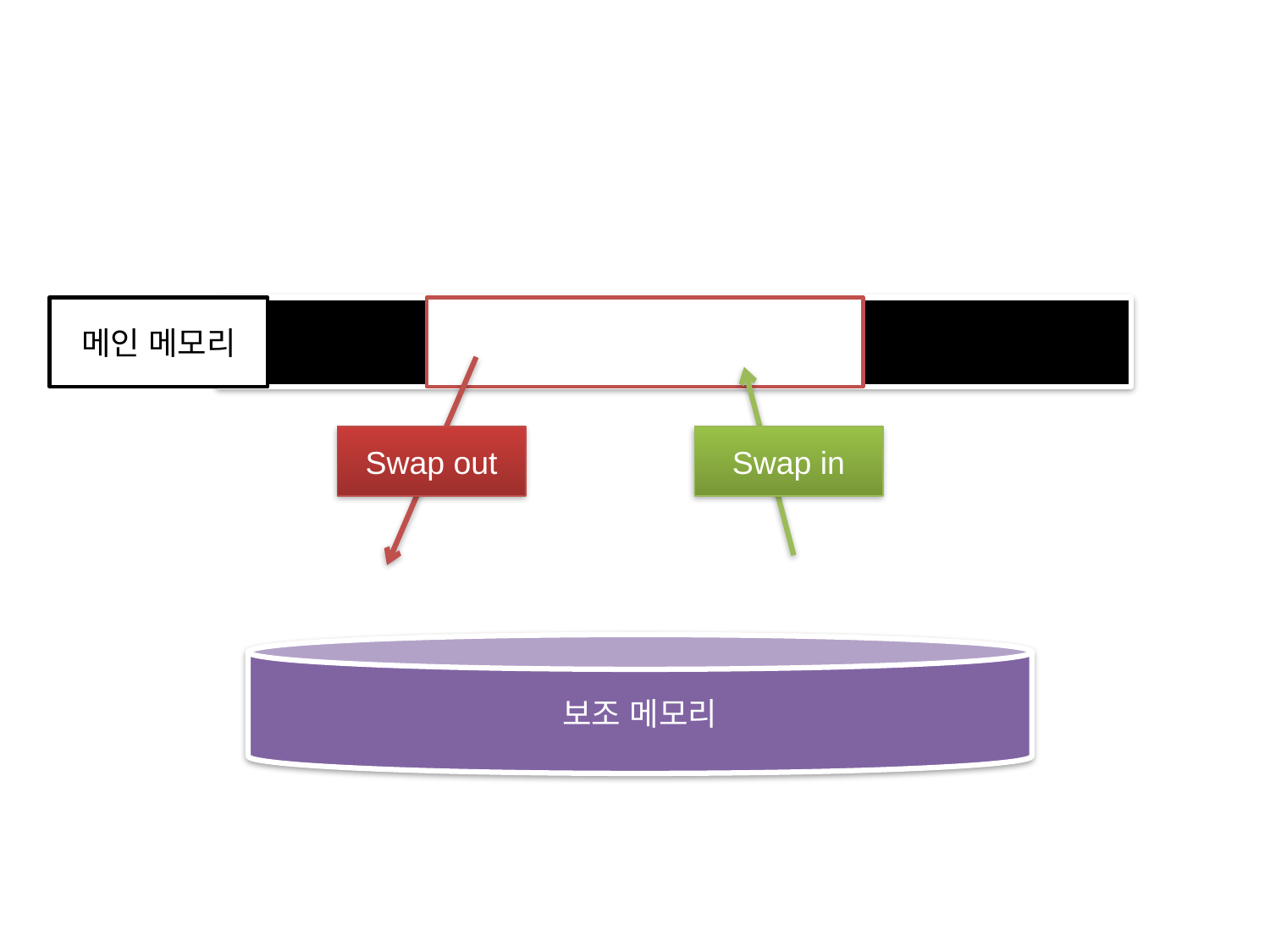

메인 메모리

Swap out
Swap in
보조 메모리